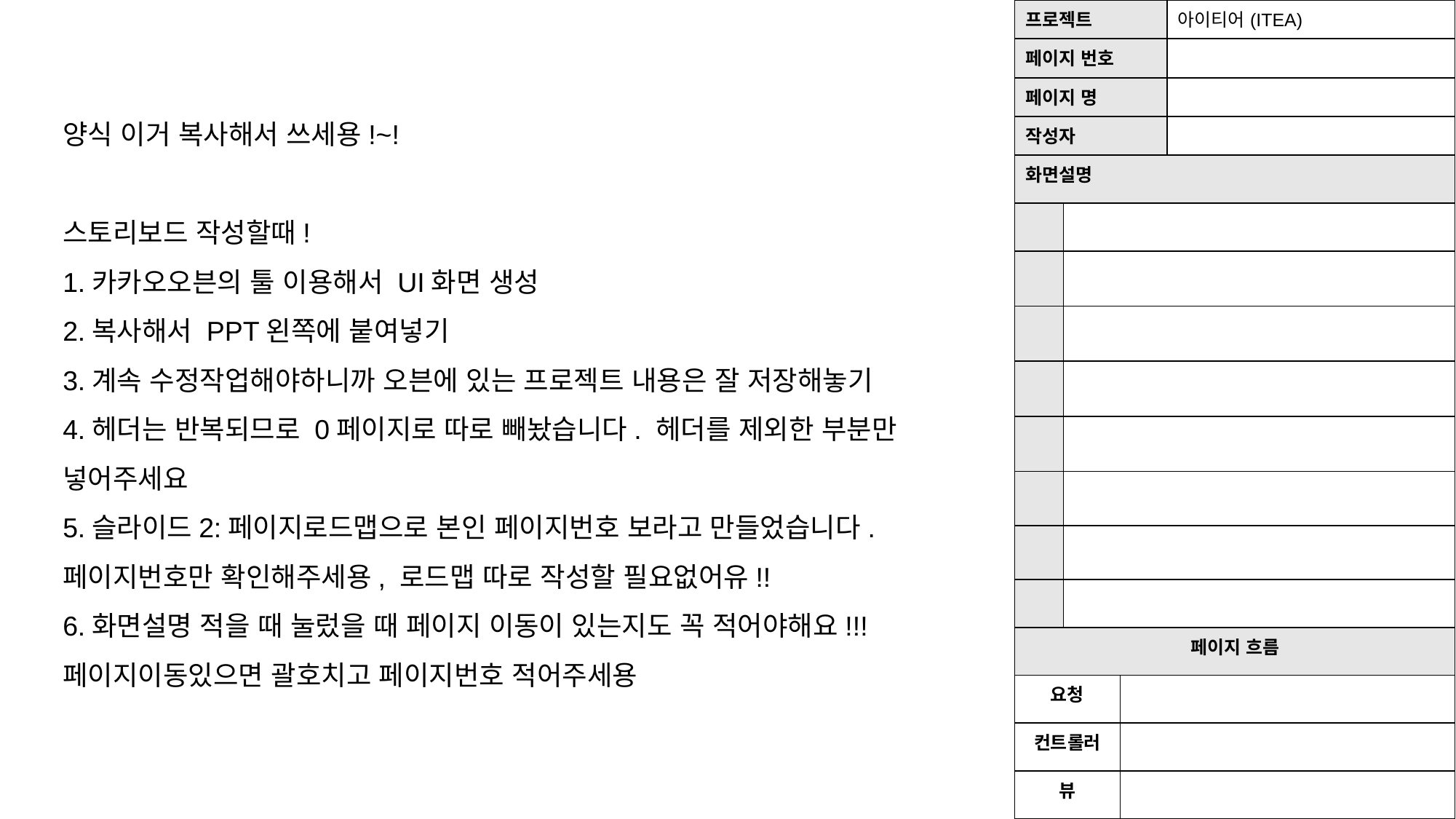

| 프로젝트 | 아이티어(ITEA) |
| --- | --- |
| 페이지 번호 |  |
| 페이지 명 |  |
| 작성자 |  |
양식 이거 복사해서 쓰세용!~!

스토리보드 작성할때!
1.카카오오븐의 툴 이용해서 UI화면 생성
2.복사해서 PPT왼쪽에 붙여넣기
3.계속 수정작업해야하니까 오븐에 있는 프로젝트 내용은 잘 저장해놓기
4.헤더는 반복되므로 0페이지로 따로 빼놨습니다. 헤더를 제외한 부분만 넣어주세요
5.슬라이드2:페이지로드맵으로 본인 페이지번호 보라고 만들었습니다. 페이지번호만 확인해주세용, 로드맵 따로 작성할 필요없어유!!
6.화면설명 적을 때 눌렀을 때 페이지 이동이 있는지도 꼭 적어야해요!!! 페이지이동있으면 괄호치고 페이지번호 적어주세용
| 화면설명 |  |  |
| --- | --- | --- |
|  |  |  |
|  |  |  |
|  |  |  |
|  |  |  |
|  |  |  |
|  |  |  |
|  |  |  |
|  |  |  |
| 페이지 흐름 |  |  |
| 요청 |  |  |
| 컨트롤러 |  |  |
| 뷰 |  |  |